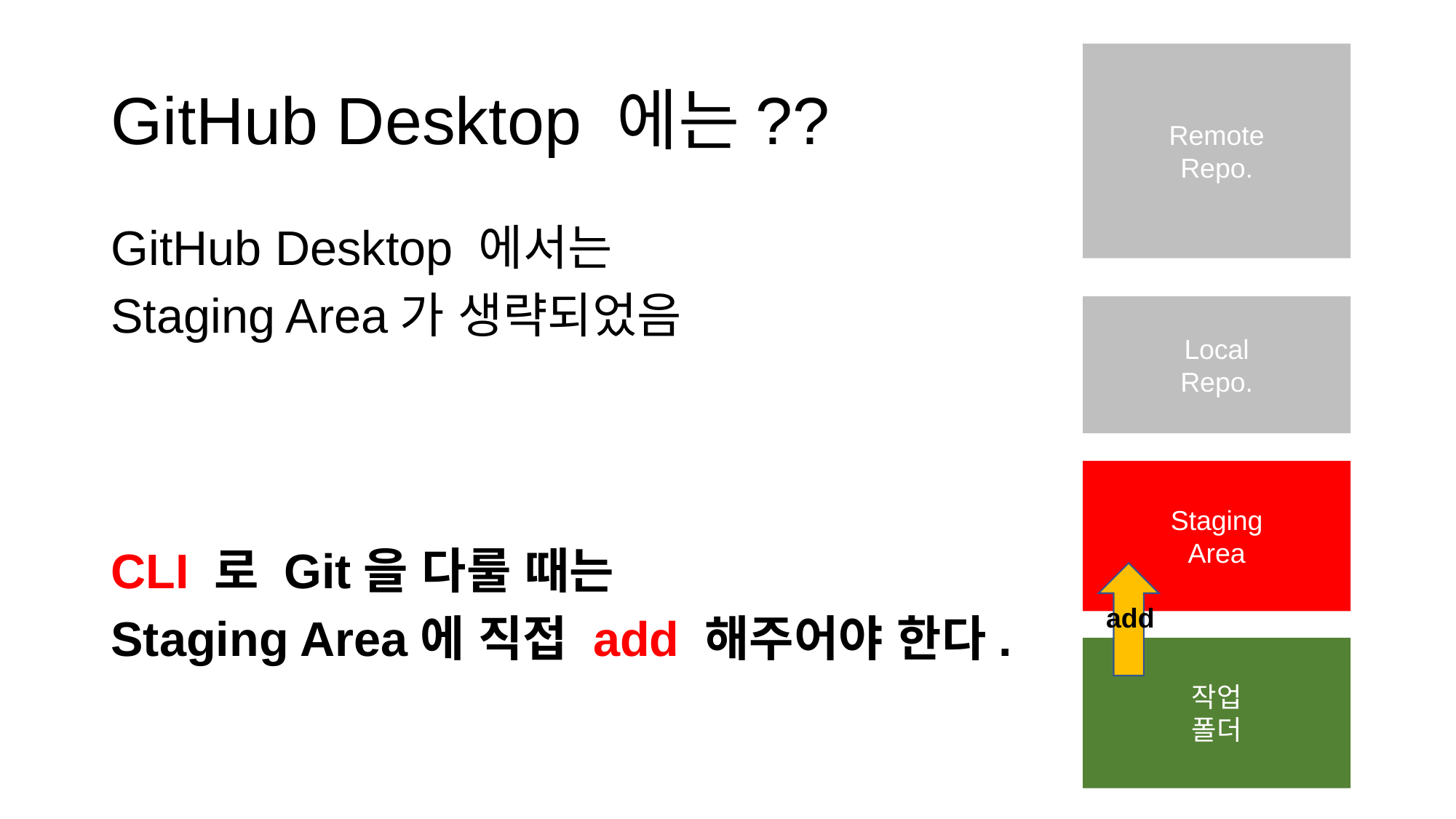

# GitHub Desktop 에는??
Remote
Repo.
GitHub Desktop 에서는
Staging Area가 생략되었음

CLI 로 Git을 다룰 때는
Staging Area에 직접 add 해주어야 한다.
Local
Repo.
Staging
Area

add
작업
폴더